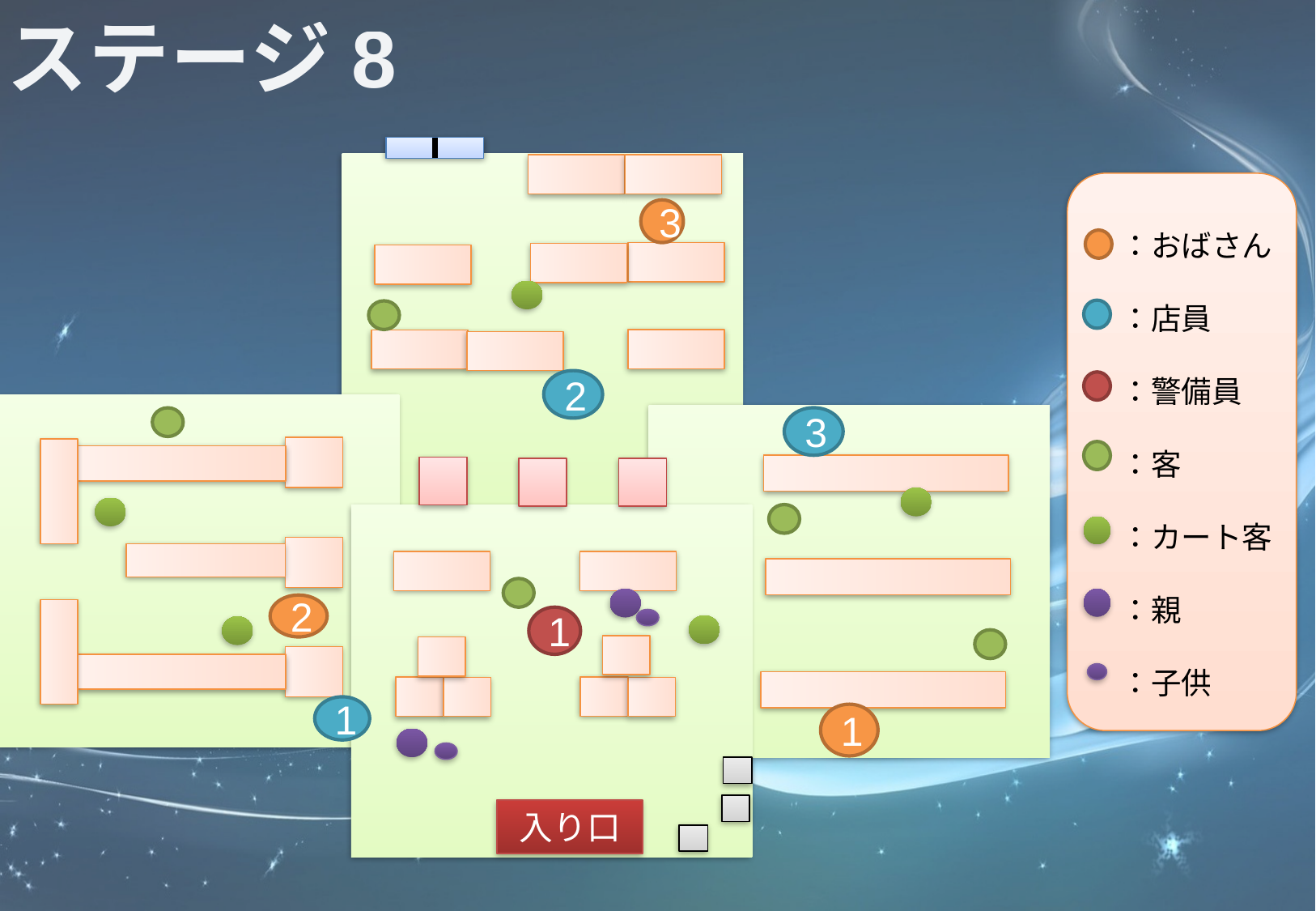

ステージ8

入り口

3

2

2
1

1
1

　：おばさん

　：店員

　：警備員

　：客

　：カート客

　：親

　：子供

3